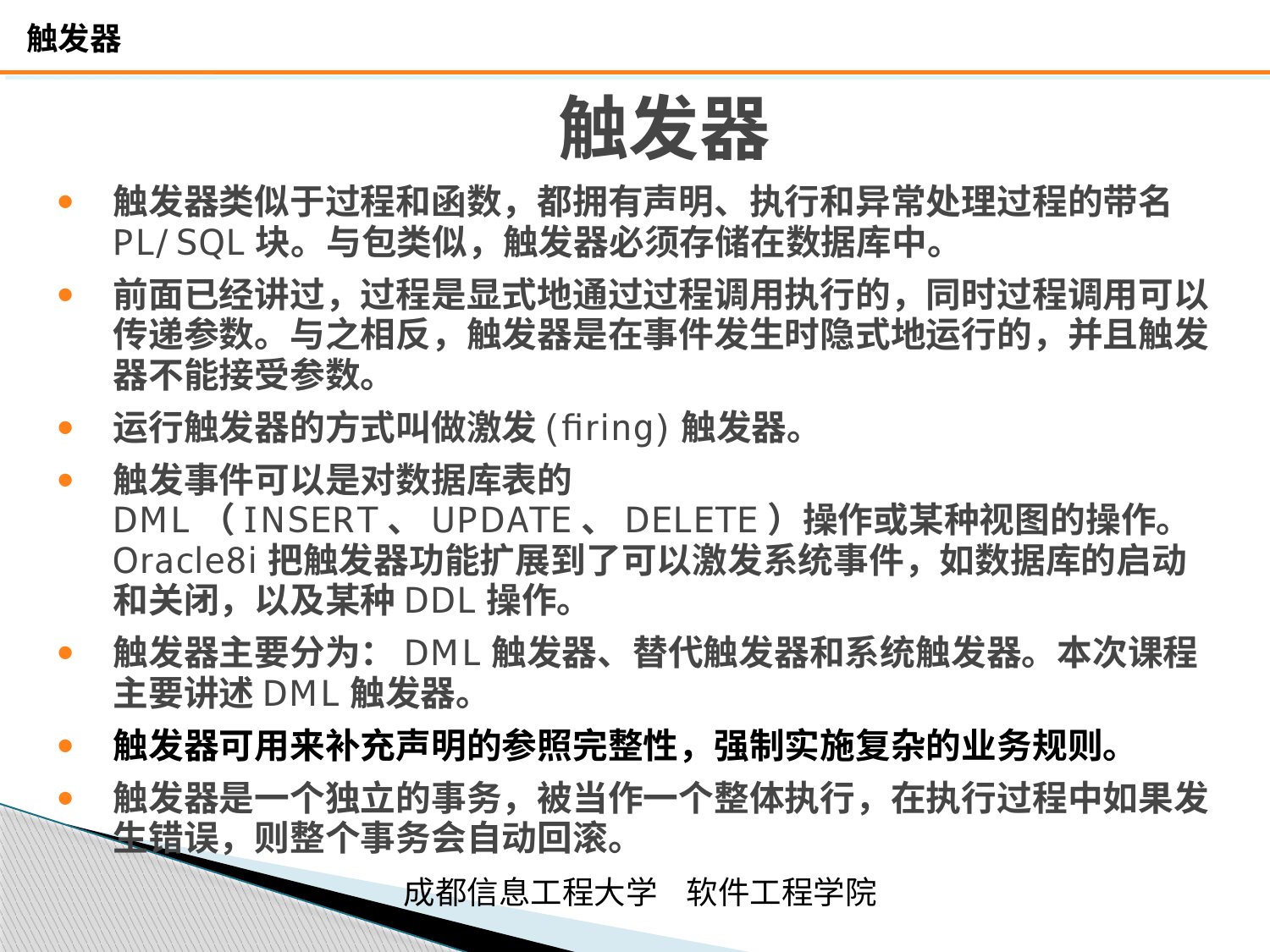

# 触发器
触发器类似于过程和函数，都拥有声明、执行和异常处理过程的带名PL/SQL块。与包类似，触发器必须存储在数据库中。
前面已经讲过，过程是显式地通过过程调用执行的，同时过程调用可以传递参数。与之相反，触发器是在事件发生时隐式地运行的，并且触发器不能接受参数。
运行触发器的方式叫做激发(firing)触发器。
触发事件可以是对数据库表的DML（INSERT、UPDATE、DELETE）操作或某种视图的操作。Oracle8i把触发器功能扩展到了可以激发系统事件，如数据库的启动和关闭，以及某种DDL操作。
触发器主要分为：DML触发器、替代触发器和系统触发器。本次课程主要讲述DML触发器。
触发器可用来补充声明的参照完整性，强制实施复杂的业务规则。
触发器是一个独立的事务，被当作一个整体执行，在执行过程中如果发生错误，则整个事务会自动回滚。